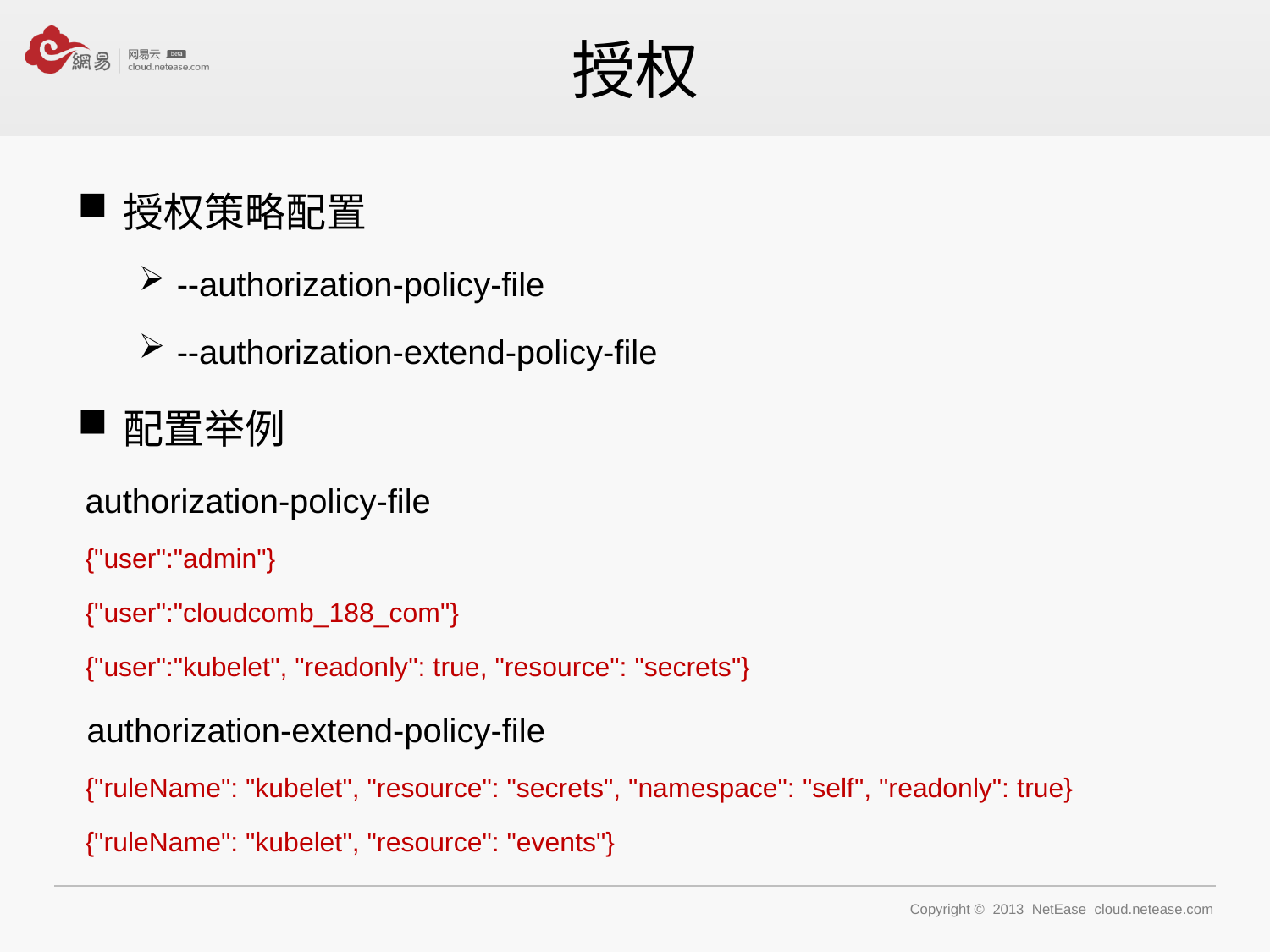

# 授权
授权策略配置
--authorization-policy-file
--authorization-extend-policy-file
配置举例
 authorization-policy-file
 {"user":"admin"}
 {"user":"cloudcomb_188_com"}
 {"user":"kubelet", "readonly": true, "resource": "secrets"}
 authorization-extend-policy-file
 {"ruleName": "kubelet", "resource": "secrets", "namespace": "self", "readonly": true}
 {"ruleName": "kubelet", "resource": "events"}